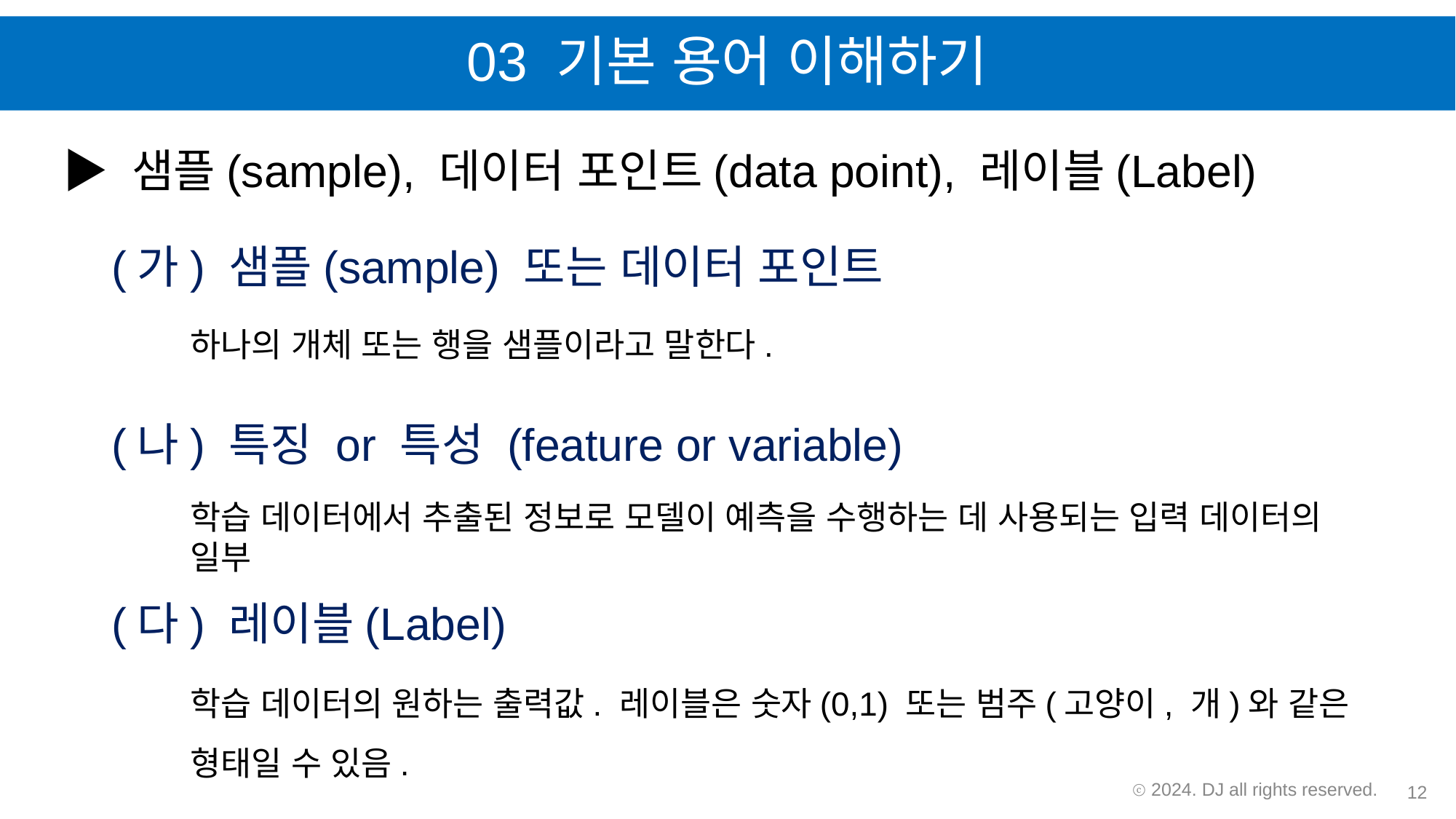

# 03 기본 용어 이해하기
▶ 샘플(sample), 데이터 포인트(data point), 레이블(Label)
(가) 샘플(sample) 또는 데이터 포인트
하나의 개체 또는 행을 샘플이라고 말한다.
(나) 특징 or 특성 (feature or variable)
학습 데이터에서 추출된 정보로 모델이 예측을 수행하는 데 사용되는 입력 데이터의 일부
(다) 레이블(Label)
학습 데이터의 원하는 출력값. 레이블은 숫자(0,1) 또는 범주(고양이, 개)와 같은 형태일 수 있음.
ⓒ 2024. DJ all rights reserved.
12